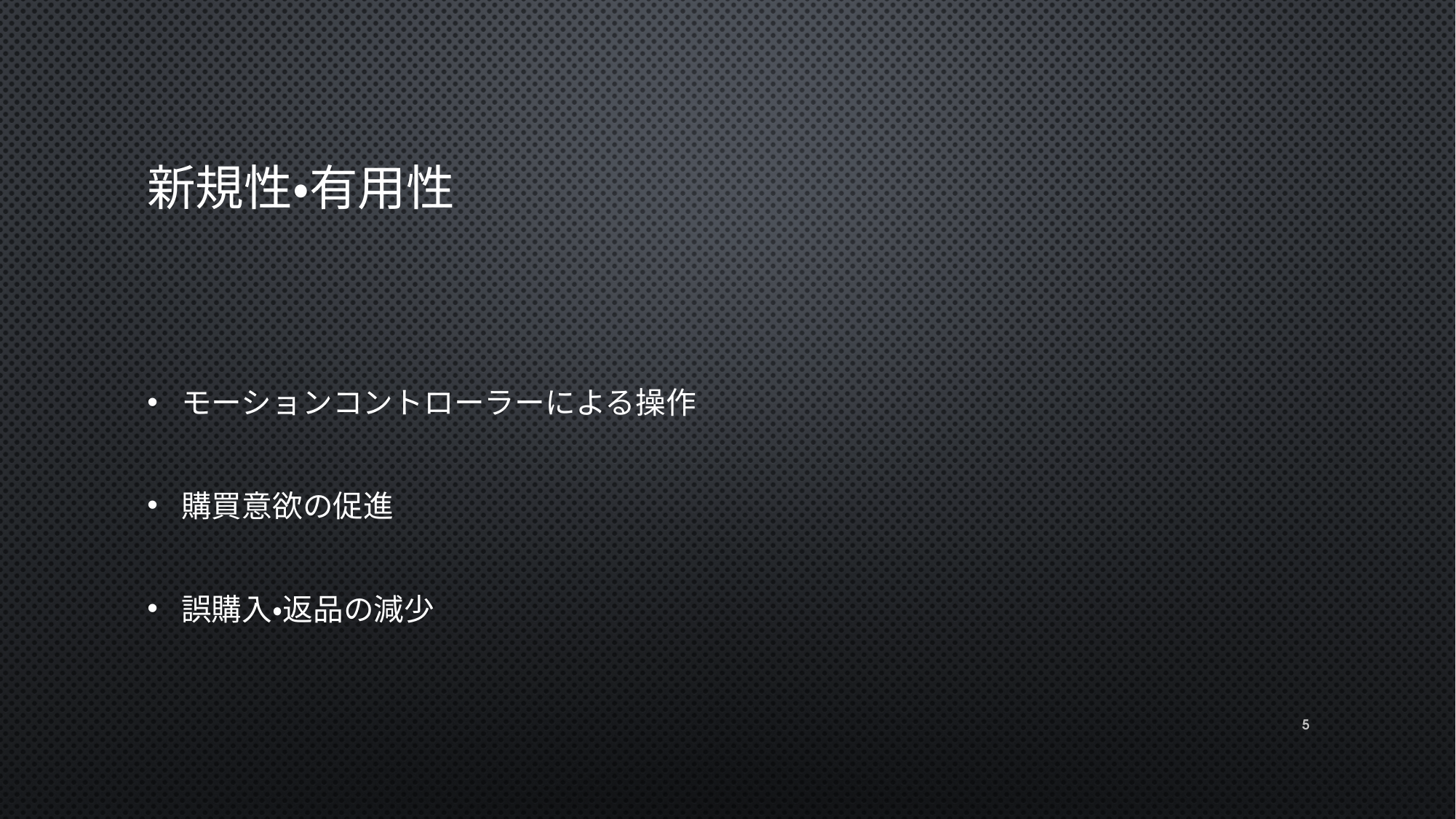

# 新規性・有用性
モーションコントローラーによる操作

購買意欲の促進

誤購入・返品の減少
5